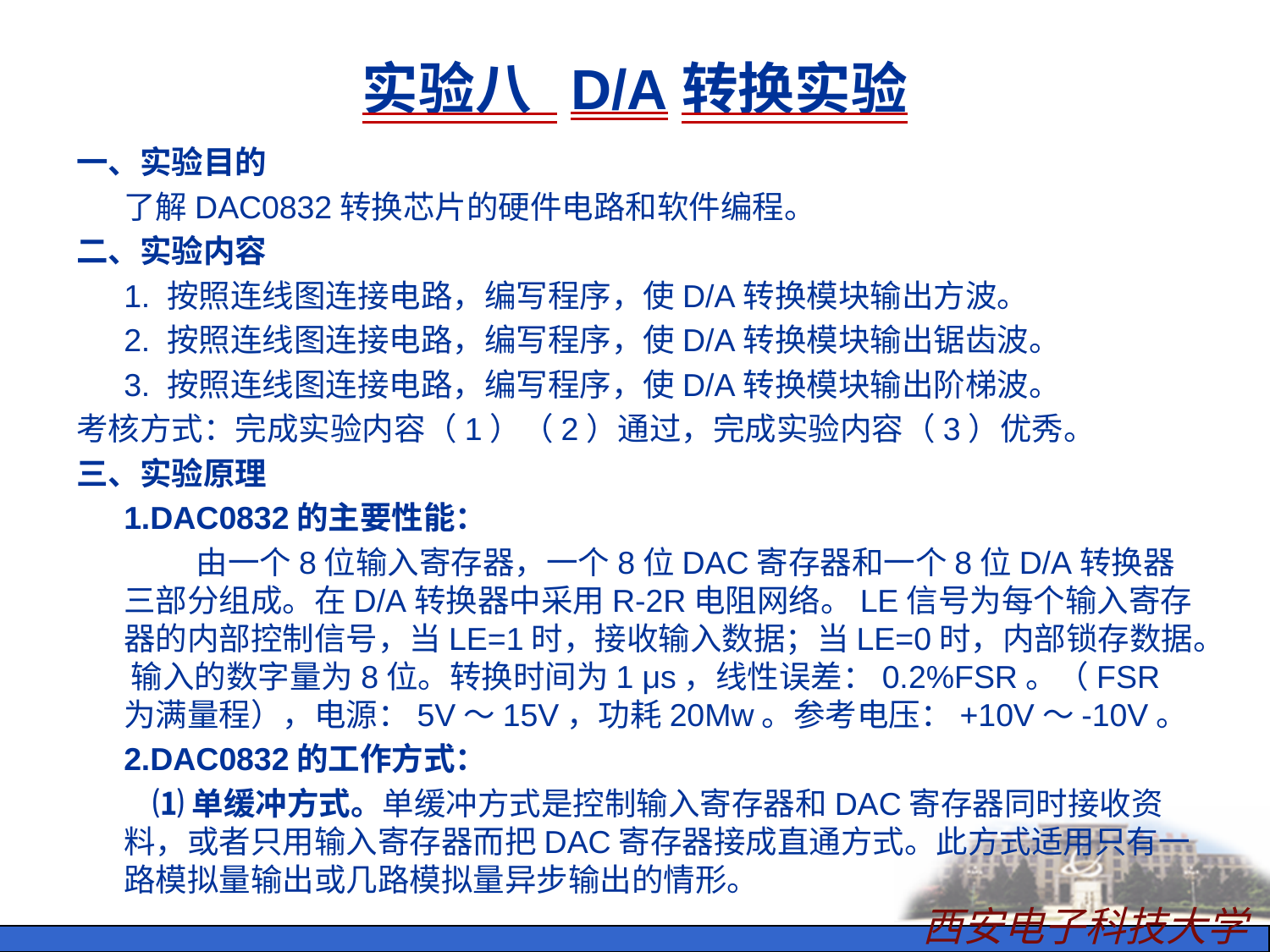

# 实验八  D/A转换实验
一、实验目的
	了解DAC0832转换芯片的硬件电路和软件编程。
二、实验内容
	1. 按照连线图连接电路，编写程序，使D/A转换模块输出方波。
	2. 按照连线图连接电路，编写程序，使D/A转换模块输出锯齿波。
	3. 按照连线图连接电路，编写程序，使D/A转换模块输出阶梯波。
考核方式：完成实验内容（1）（2）通过，完成实验内容（3）优秀。
三、实验原理
	1.DAC0832的主要性能：
         由一个8位输入寄存器，一个8位DAC寄存器和一个8位D/A转换器三部分组成。在D/A转换器中采用R-2R电阻网络。LE信号为每个输入寄存器的内部控制信号，当LE=1时，接收输入数据；当LE=0时，内部锁存数据。 输入的数字量为8位。转换时间为1 μs，线性误差：0.2%FSR。（FSR为满量程），电源：5V～15V，功耗20Mw。参考电压：+10V～-10V。
	2.DAC0832的工作方式：
 	    ⑴单缓冲方式。单缓冲方式是控制输入寄存器和DAC寄存器同时接收资料，或者只用输入寄存器而把DAC寄存器接成直通方式。此方式适用只有一路模拟量输出或几路模拟量异步输出的情形。